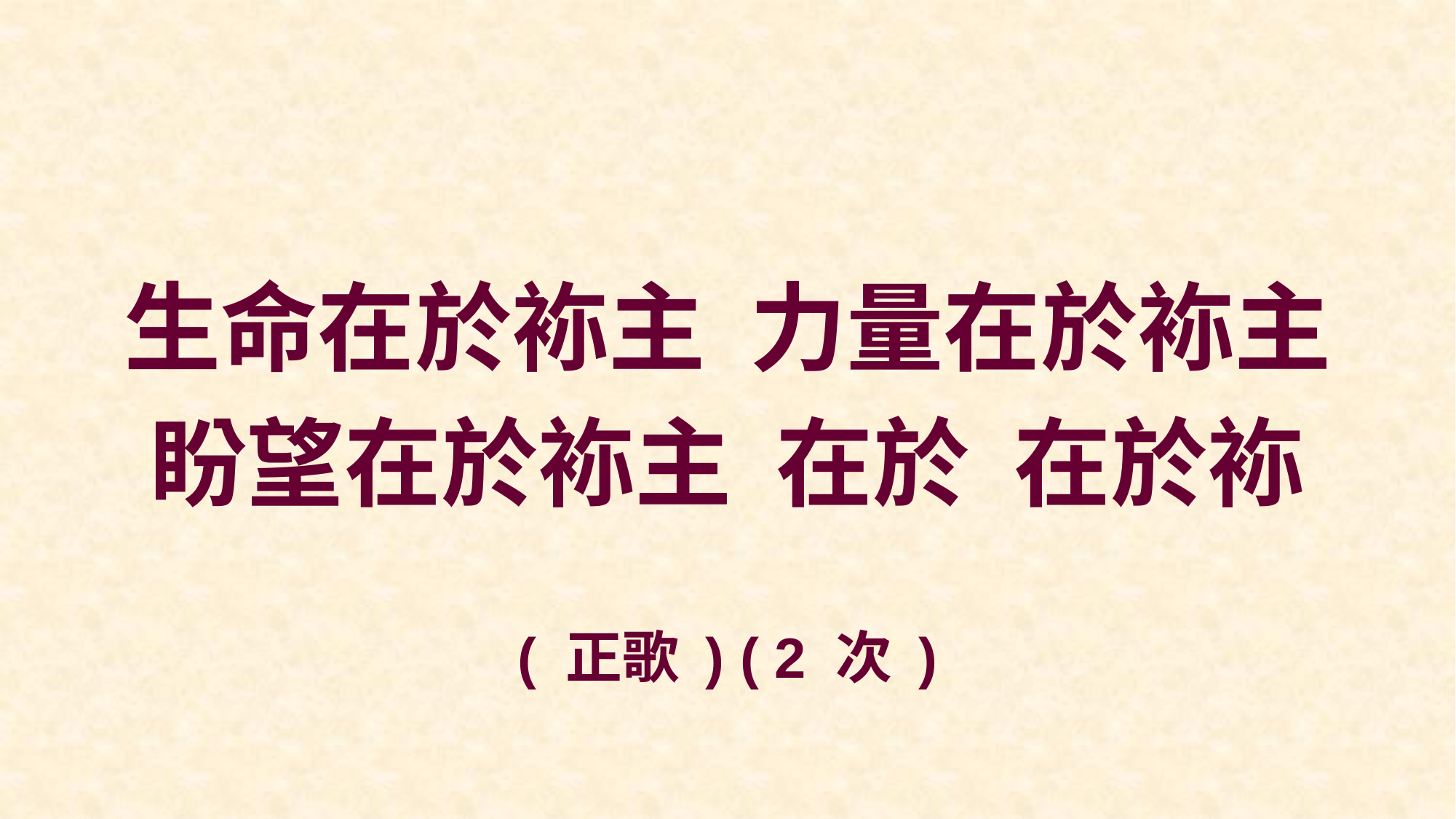

生命在於袮主  力量在於袮主
盼望在於袮主  在於  在於袮
( 正歌 ) ( 2 次 )